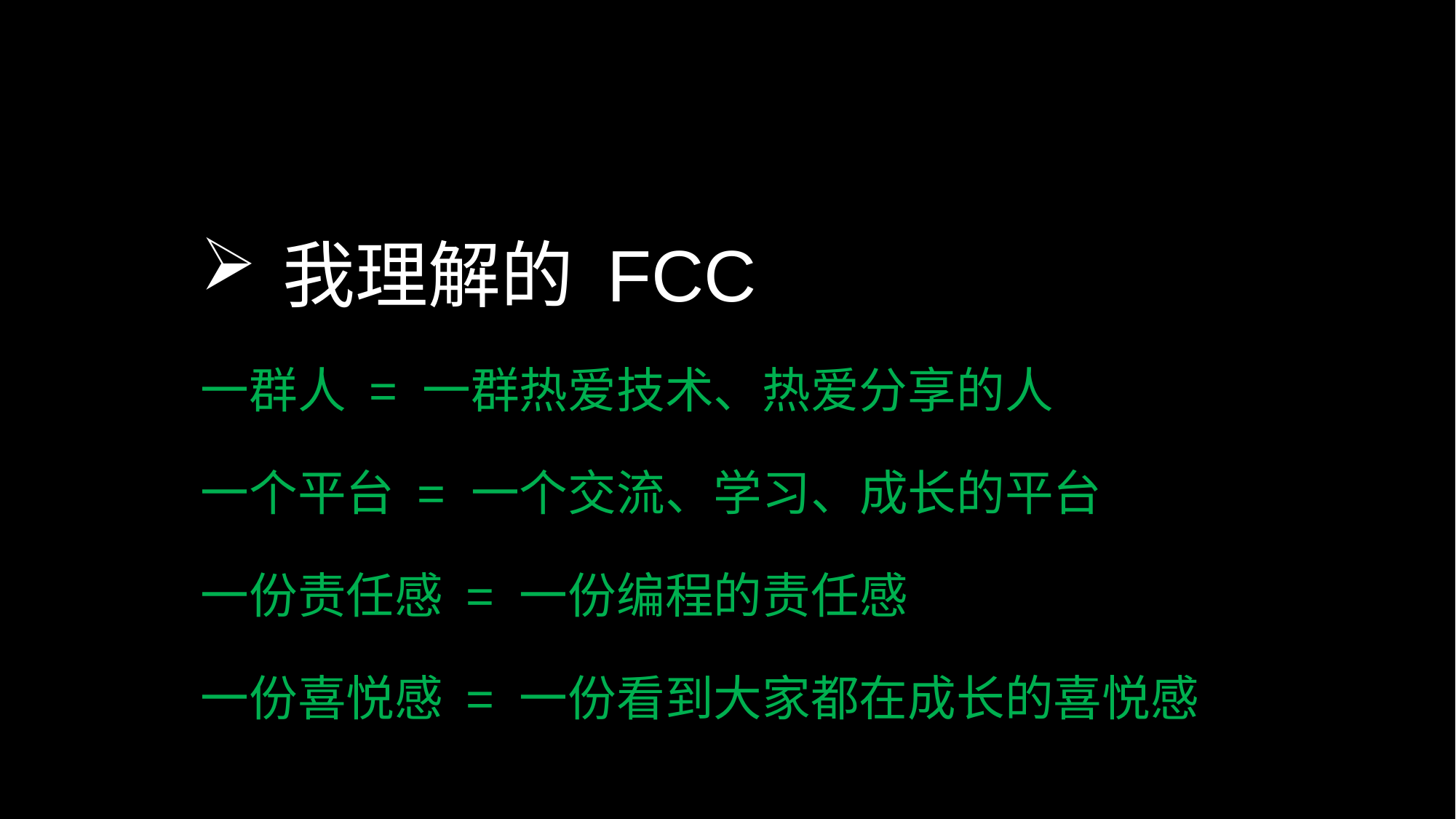

我理解的 FCC
一群人 = 一群热爱技术、热爱分享的人
一个平台 = 一个交流、学习、成长的平台
一份责任感 = 一份编程的责任感
一份喜悦感 = 一份看到大家都在成长的喜悦感